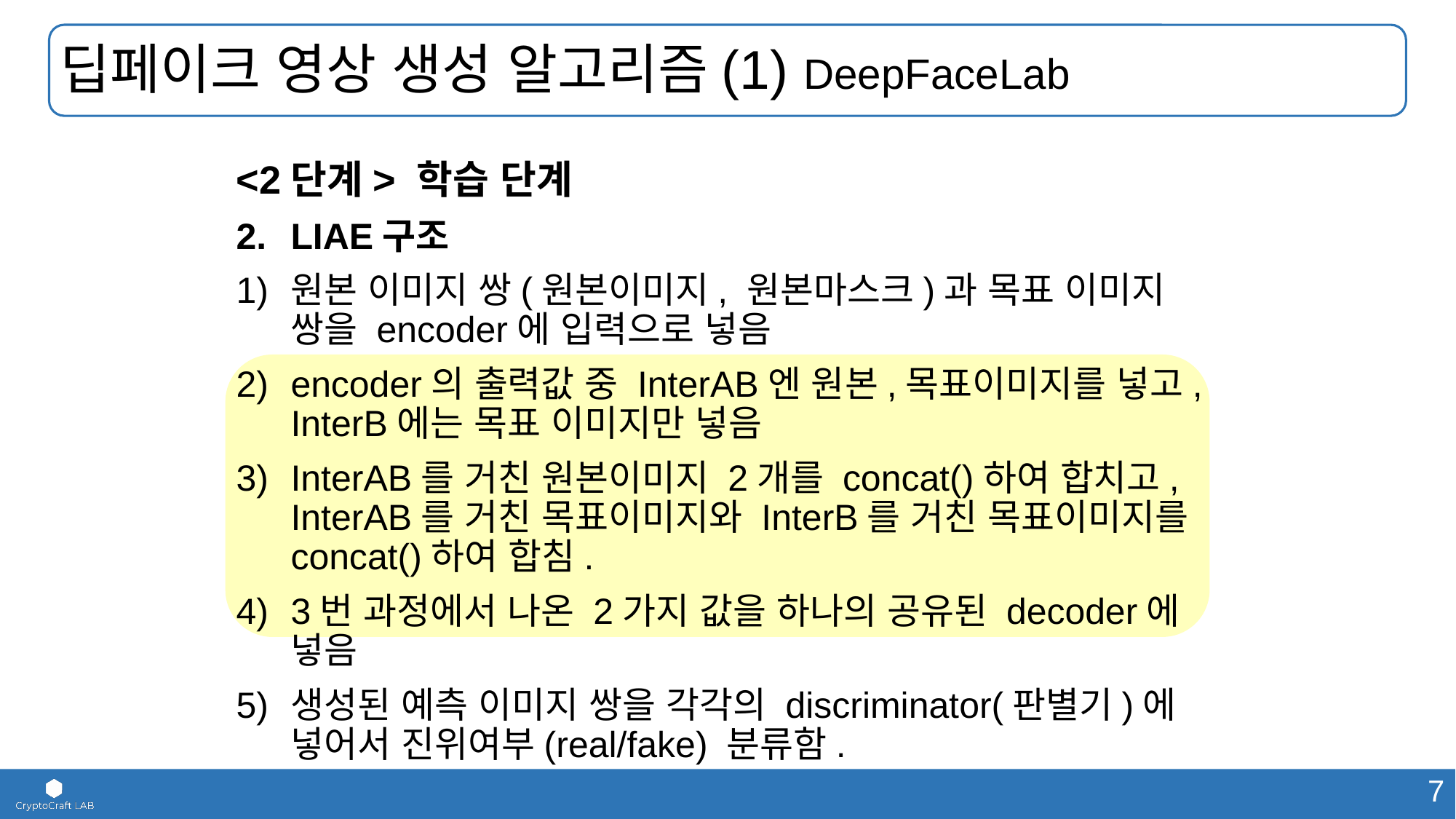

딥페이크 영상 생성 알고리즘(1) DeepFaceLab
<2단계> 학습 단계
LIAE구조
원본 이미지 쌍(원본이미지, 원본마스크)과 목표 이미지 쌍을 encoder에 입력으로 넣음
encoder의 출력값 중 InterAB엔 원본,목표이미지를 넣고, InterB에는 목표 이미지만 넣음
InterAB를 거친 원본이미지 2개를 concat()하여 합치고, InterAB를 거친 목표이미지와 InterB를 거친 목표이미지를 concat()하여 합침.
3번 과정에서 나온 2가지 값을 하나의 공유된 decoder에 넣음
생성된 예측 이미지 쌍을 각각의 discriminator(판별기)에 넣어서 진위여부(real/fake) 분류함.